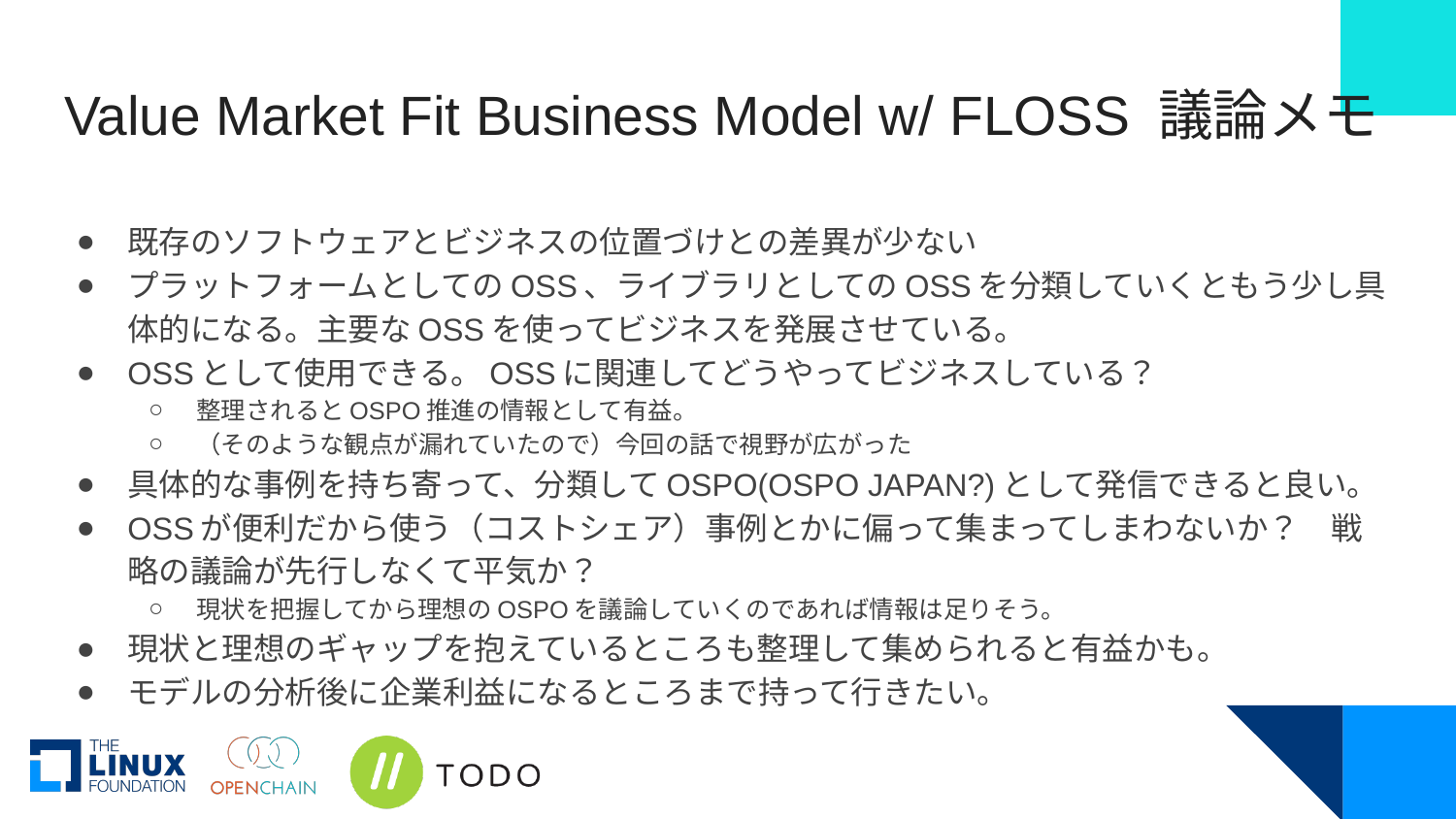

# Value Market Fit Business Model w/ FLOSS 議論メモ
既存のソフトウェアとビジネスの位置づけとの差異が少ない
プラットフォームとしてのOSS、ライブラリとしてのOSSを分類していくともう少し具体的になる。主要なOSSを使ってビジネスを発展させている。
OSSとして使用できる。OSSに関連してどうやってビジネスしている？
整理されるとOSPO推進の情報として有益。
（そのような観点が漏れていたので）今回の話で視野が広がった
具体的な事例を持ち寄って、分類してOSPO(OSPO JAPAN?)として発信できると良い。
OSSが便利だから使う（コストシェア）事例とかに偏って集まってしまわないか？　戦略の議論が先行しなくて平気か？
現状を把握してから理想のOSPOを議論していくのであれば情報は足りそう。
現状と理想のギャップを抱えているところも整理して集められると有益かも。
モデルの分析後に企業利益になるところまで持って行きたい。